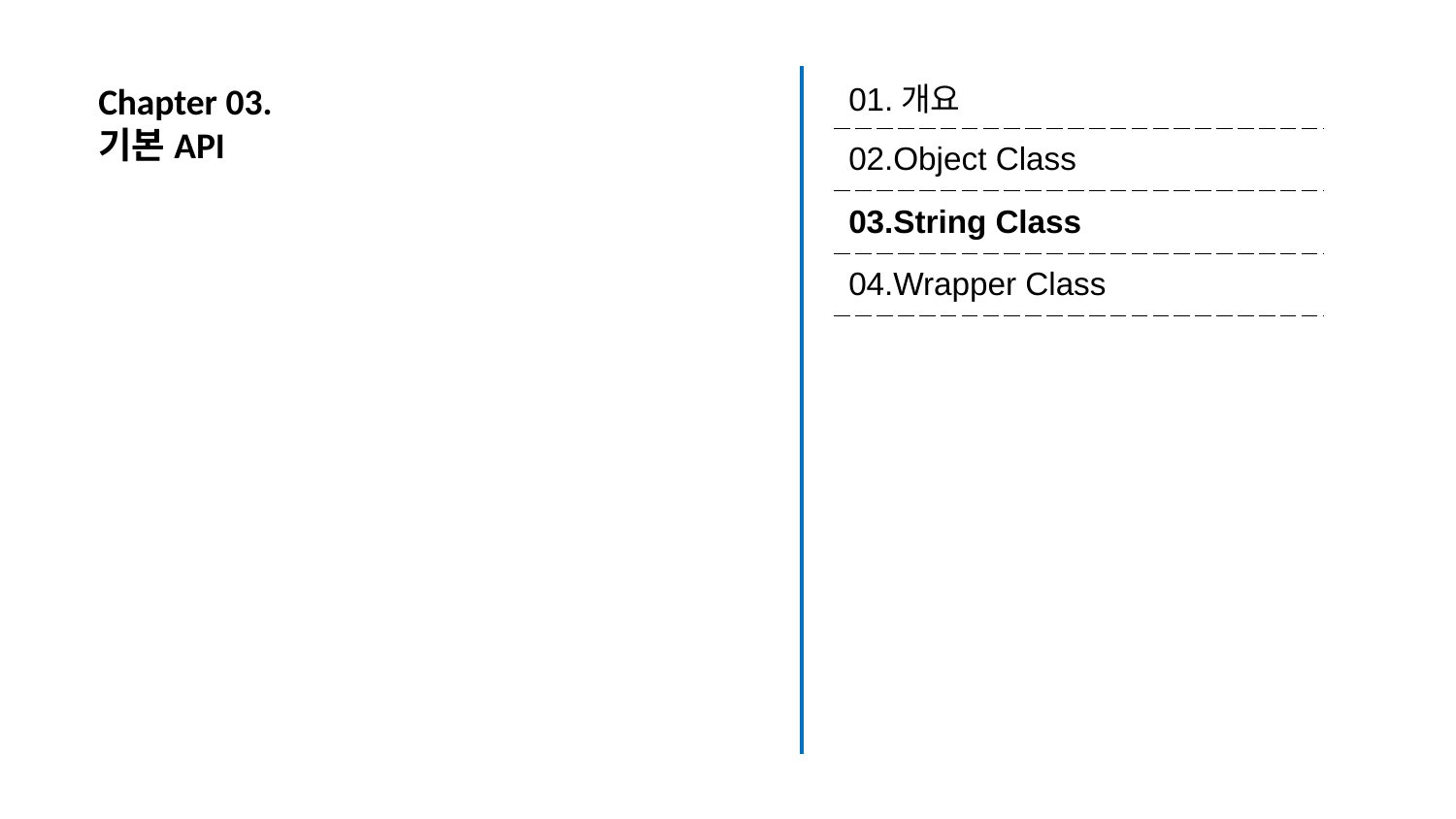

| 01.개요 |
| --- |
| 02.Object Class |
| 03.String Class |
| 04.Wrapper Class |
# Chapter 03. 기본API